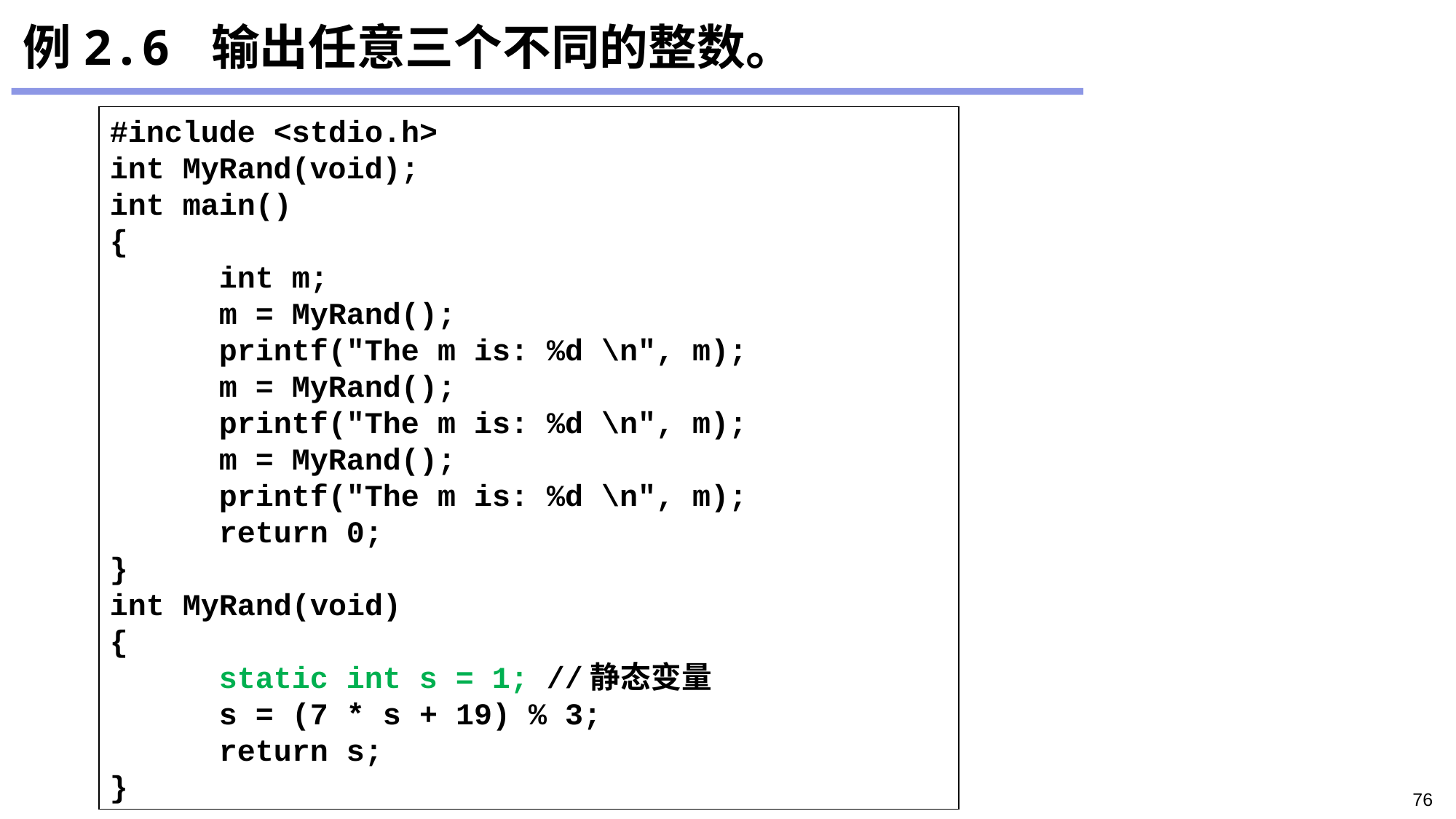

# 例2.6 输出任意三个不同的整数。
#include <stdio.h>
int MyRand(void);
int main()
{
	int m;
	m = MyRand();
	printf("The m is: %d \n", m);
	m = MyRand();
	printf("The m is: %d \n", m);
	m = MyRand();
	printf("The m is: %d \n", m);
	return 0;
}
int MyRand(void)
{
	static int s = 1;	//静态变量
	s = (7 * s + 19) % 3;
	return s;
}
76